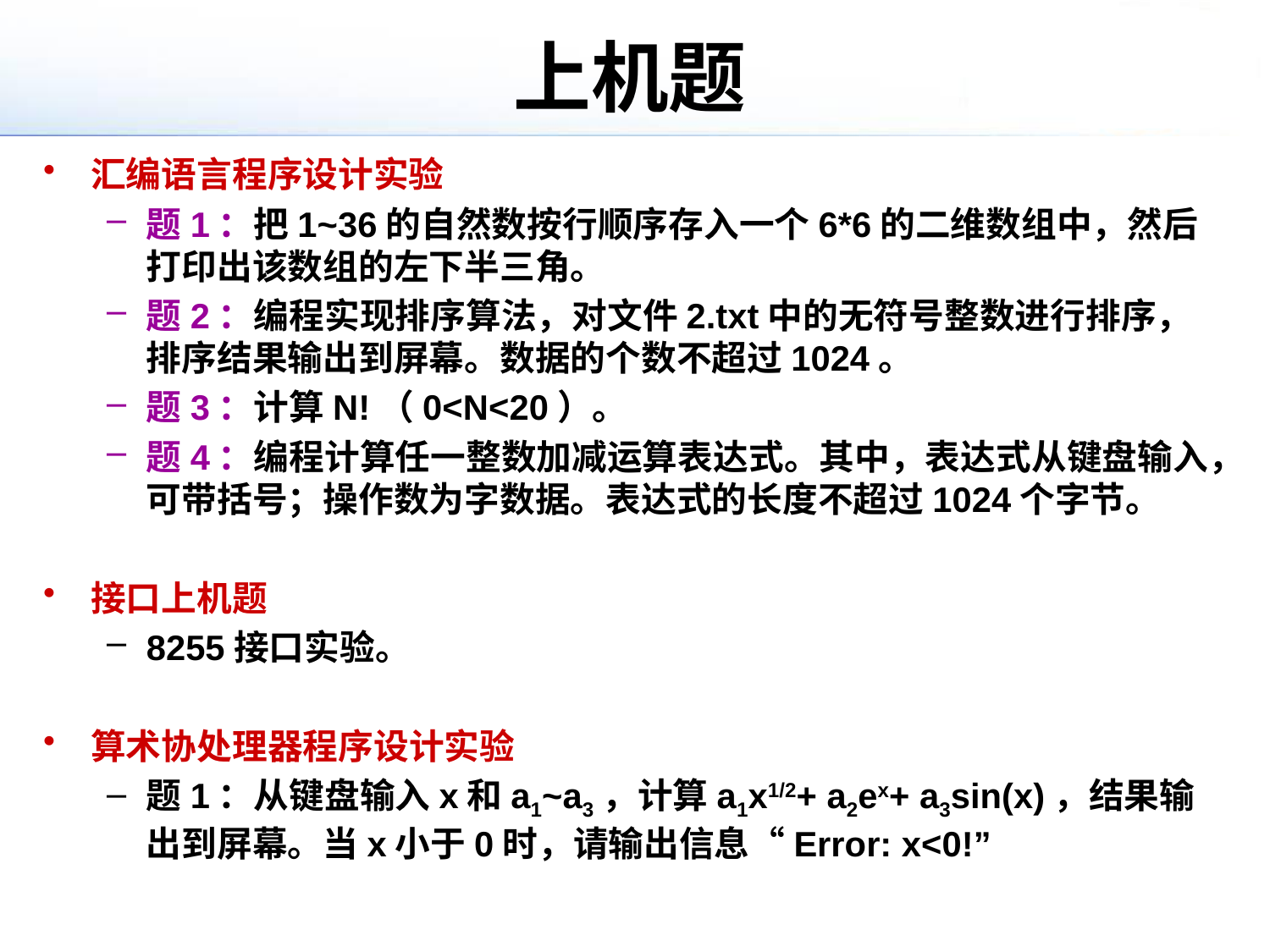

# 上机题
汇编语言程序设计实验
题1：把1~36的自然数按行顺序存入一个6*6的二维数组中，然后打印出该数组的左下半三角。
题2：编程实现排序算法，对文件2.txt中的无符号整数进行排序，排序结果输出到屏幕。数据的个数不超过1024。
题3：计算N!（0<N<20）。
题4：编程计算任一整数加减运算表达式。其中，表达式从键盘输入，可带括号；操作数为字数据。表达式的长度不超过1024个字节。

接口上机题
8255接口实验。

算术协处理器程序设计实验
题1：从键盘输入x和a1~a3，计算a1x1/2+ a2ex+ a3sin(x)，结果输出到屏幕。当x小于0时，请输出信息“Error: x<0!”